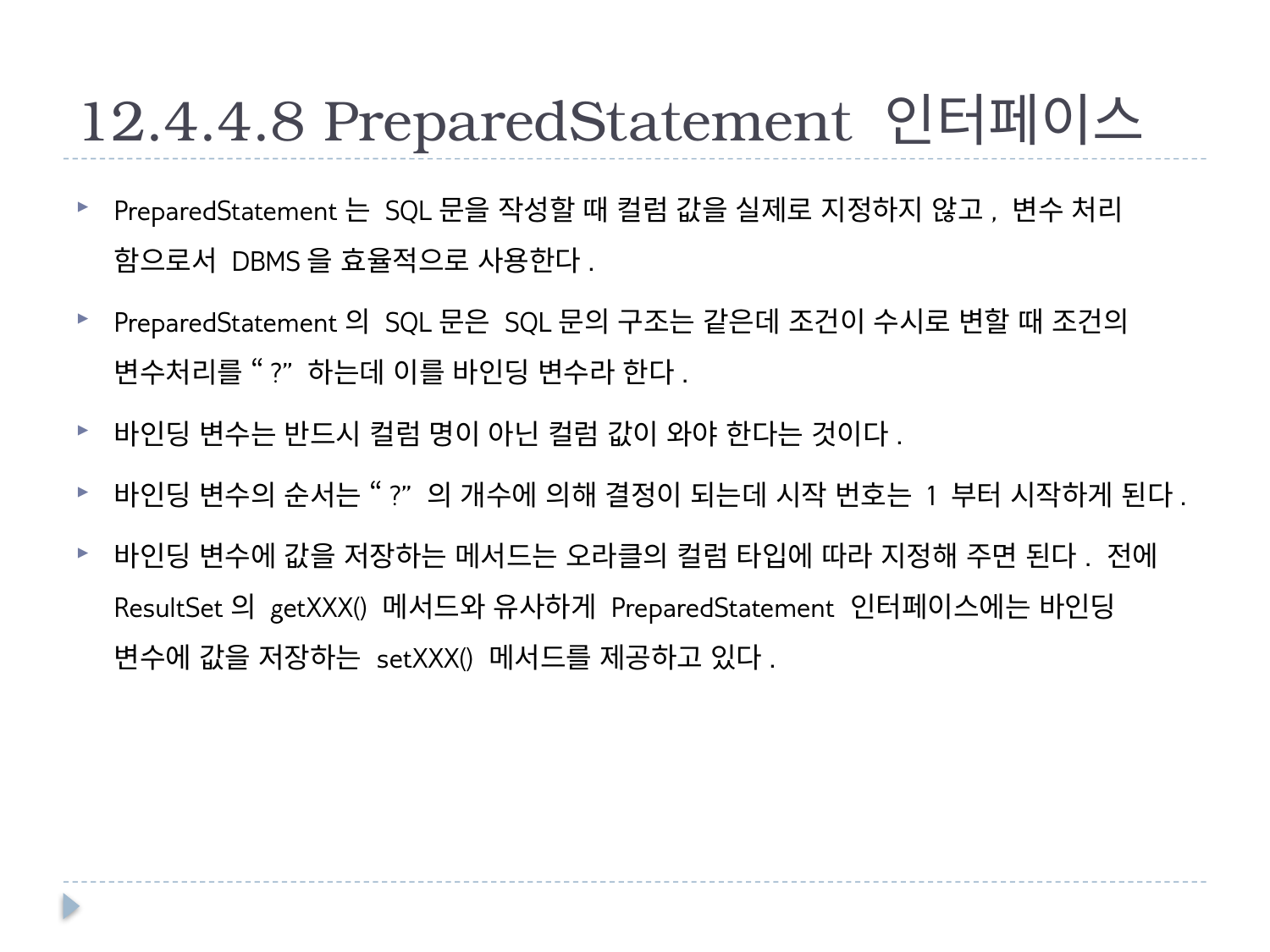

# 12.4.4.8 PreparedStatement 인터페이스
PreparedStatement는 SQL문을 작성할 때 컬럼 값을 실제로 지정하지 않고, 변수 처리 함으로서 DBMS을 효율적으로 사용한다.
PreparedStatement의 SQL문은 SQL문의 구조는 같은데 조건이 수시로 변할 때 조건의 변수처리를 “?” 하는데 이를 바인딩 변수라 한다.
바인딩 변수는 반드시 컬럼 명이 아닌 컬럼 값이 와야 한다는 것이다.
바인딩 변수의 순서는 “?” 의 개수에 의해 결정이 되는데 시작 번호는 1 부터 시작하게 된다.
바인딩 변수에 값을 저장하는 메서드는 오라클의 컬럼 타입에 따라 지정해 주면 된다. 전에 ResultSet의 getXXX() 메서드와 유사하게 PreparedStatement 인터페이스에는 바인딩 변수에 값을 저장하는 setXXX() 메서드를 제공하고 있다.